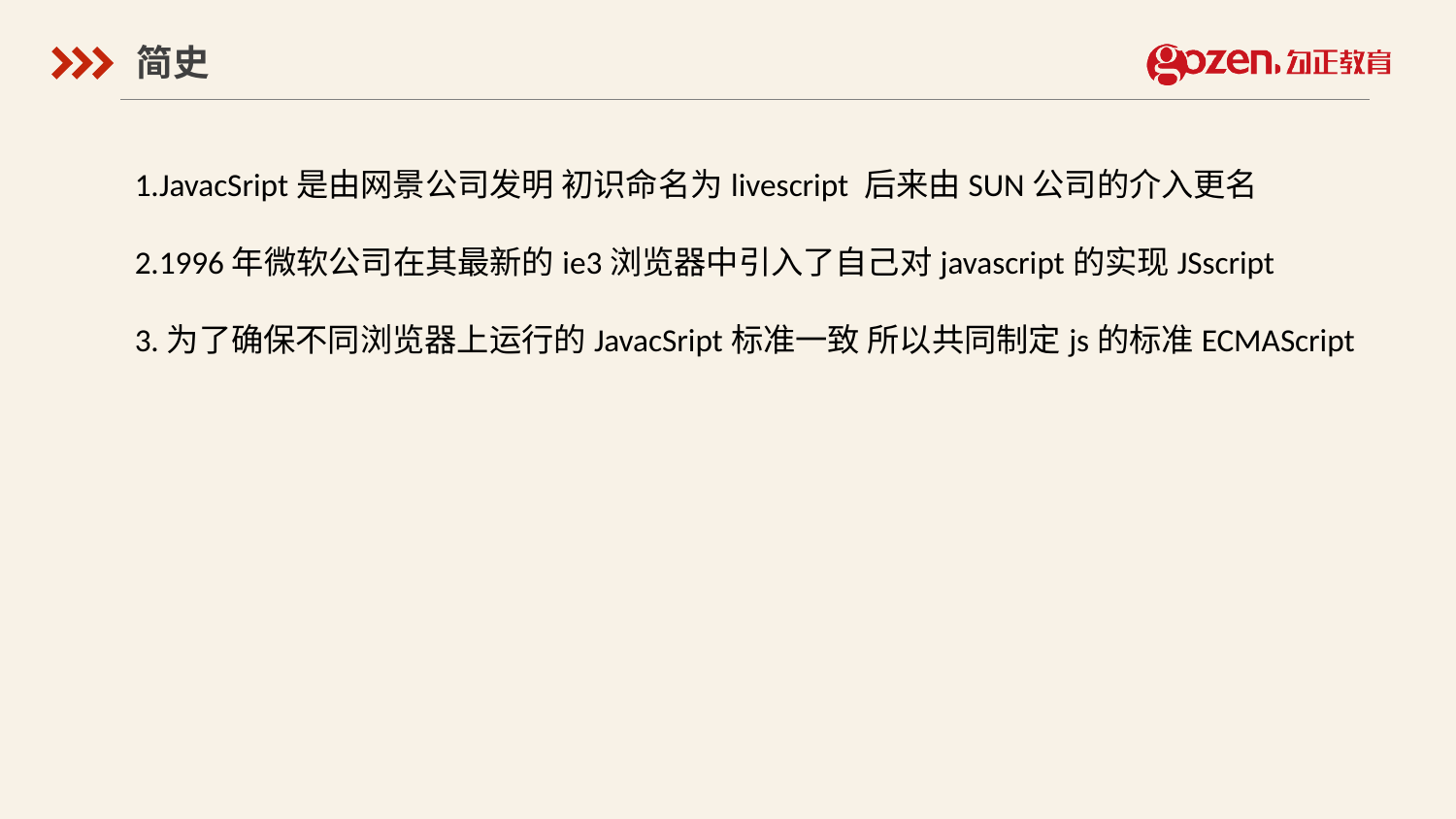

简史

1.JavacSript是由网景公司发明 初识命名为livescript 后来由SUN公司的介入更名

2.1996年微软公司在其最新的ie3浏览器中引入了自己对javascript的实现JSscript

3.为了确保不同浏览器上运行的JavacSript标准一致 所以共同制定js的标准ECMAScript